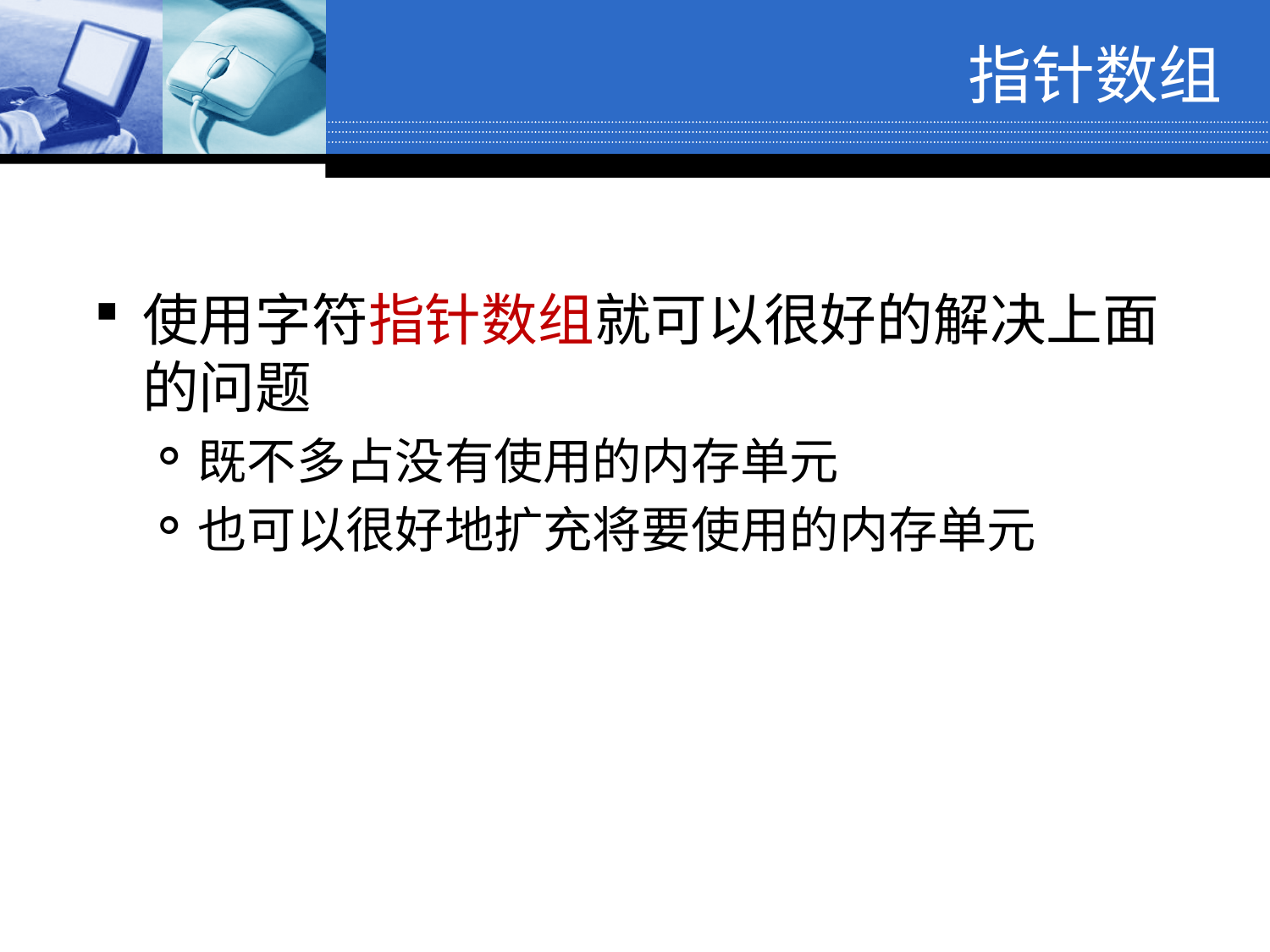

指针数组
使用字符指针数组就可以很好的解决上面的问题
既不多占没有使用的内存单元
也可以很好地扩充将要使用的内存单元